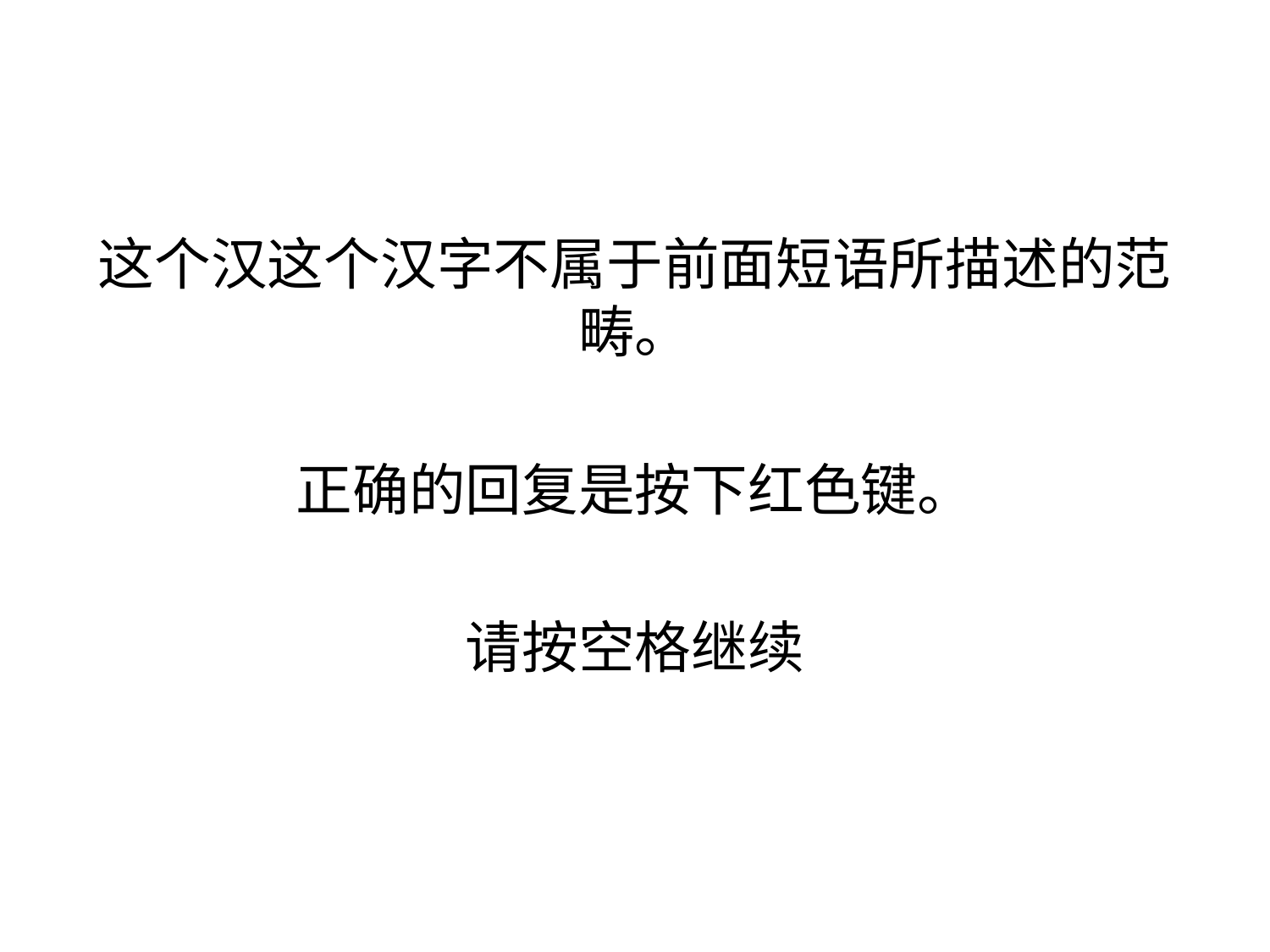

这个汉这个汉字不属于前面短语所描述的范畴。

正确的回复是按下红色键。

请按空格继续